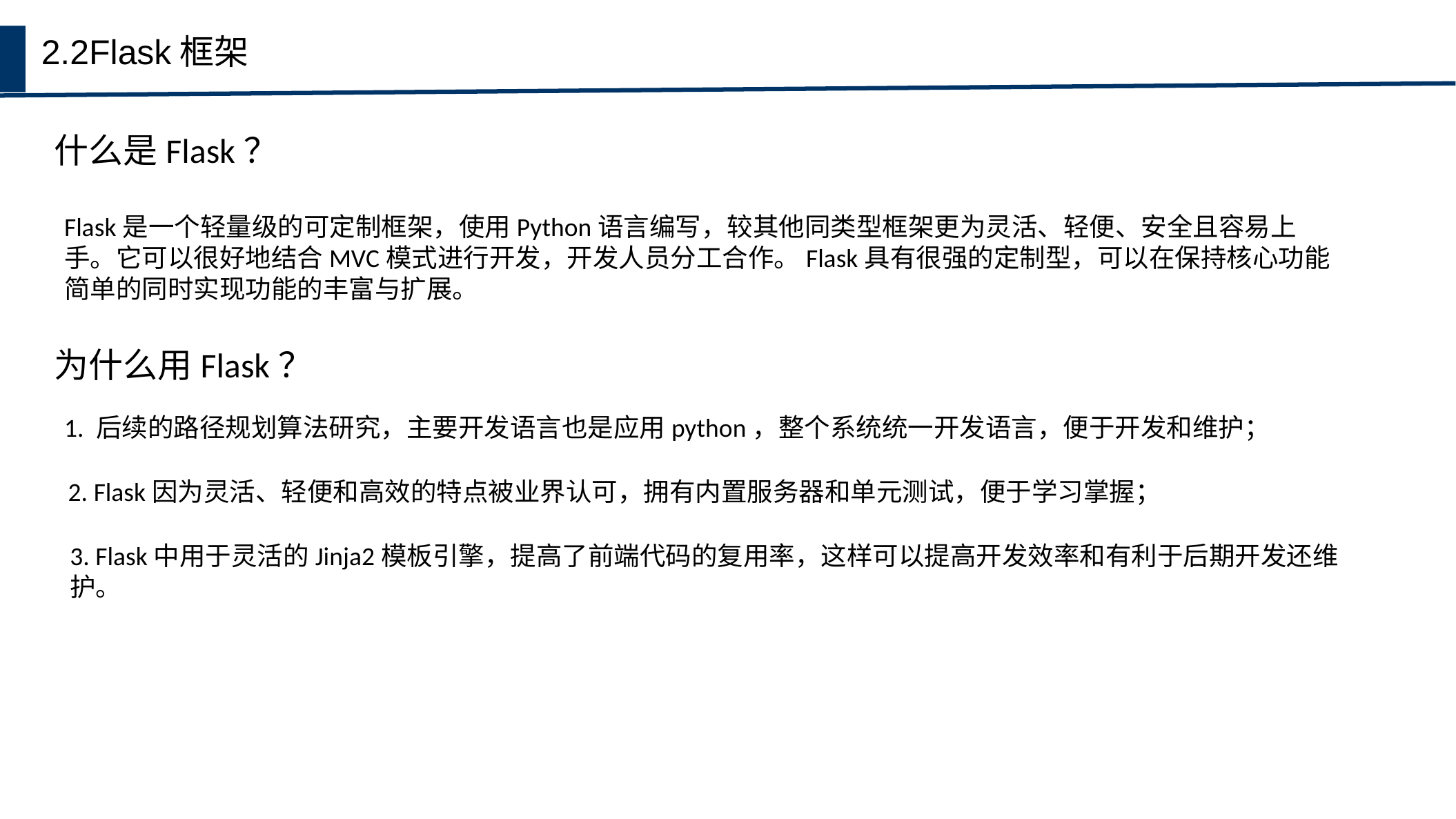

2.2Flask框架
什么是Flask？
Flask是一个轻量级的可定制框架，使用Python语言编写，较其他同类型框架更为灵活、轻便、安全且容易上手。它可以很好地结合MVC模式进行开发，开发人员分工合作。Flask具有很强的定制型，可以在保持核心功能简单的同时实现功能的丰富与扩展。

为什么用Flask？
1. 后续的路径规划算法研究，主要开发语言也是应用python，整个系统统一开发语言，便于开发和维护；
2. Flask因为灵活、轻便和高效的特点被业界认可，拥有内置服务器和单元测试，便于学习掌握；
3. Flask中用于灵活的Jinja2模板引擎，提高了前端代码的复用率，这样可以提高开发效率和有利于后期开发还维护。